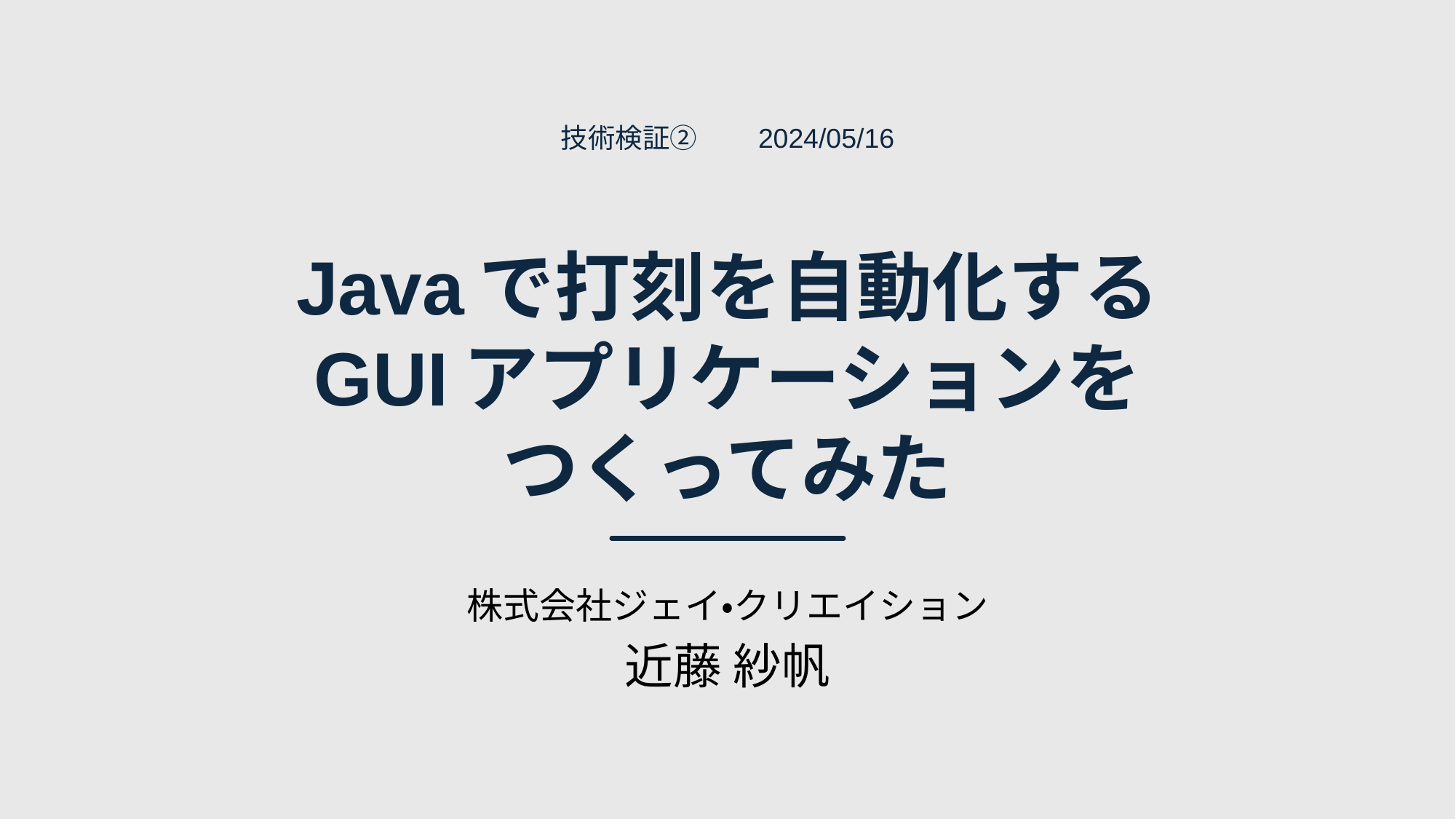

技術検証②　　2024/05/16
# Javaで打刻を自動化する GUIアプリケーションを つくってみた
株式会社ジェイ・クリエイション
近藤 紗帆